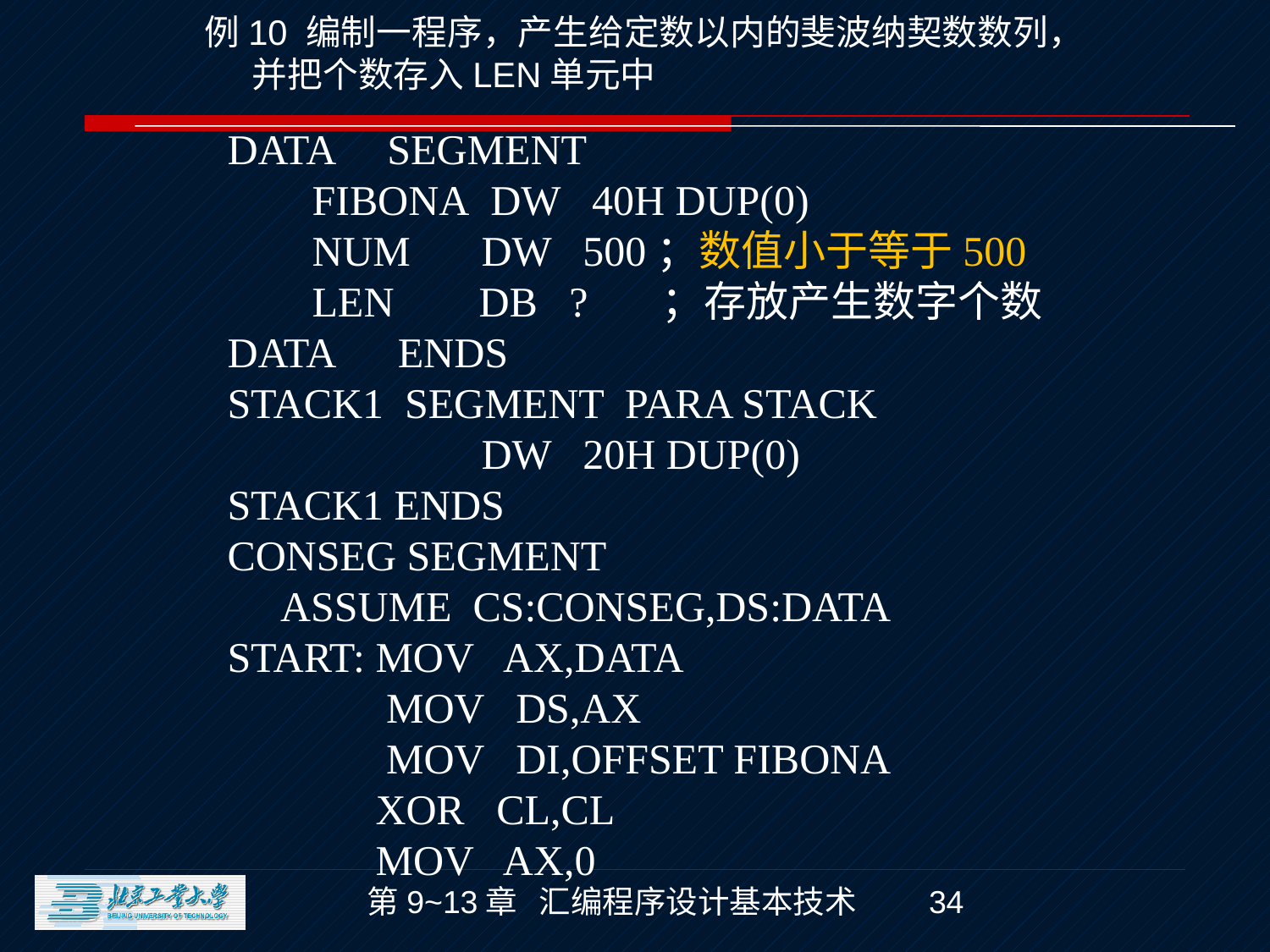

例10 编制一程序，产生给定数以内的斐波纳契数数列，
	     并把个数存入LEN单元中
DATA     SEGMENT
        FIBONA  DW   40H DUP(0)
        NUM 	DW   500；数值小于等于500
        LEN        DB   ?      ；存放产生数字个数
DATA      ENDS
STACK1  SEGMENT  PARA STACK
                        DW   20H DUP(0)
STACK1 ENDS
CONSEG SEGMENT
     ASSUME  CS:CONSEG,DS:DATA
START: MOV   AX,DATA
               MOV   DS,AX
               MOV   DI,OFFSET FIBONA
              XOR   CL,CL
              MOV   AX,0